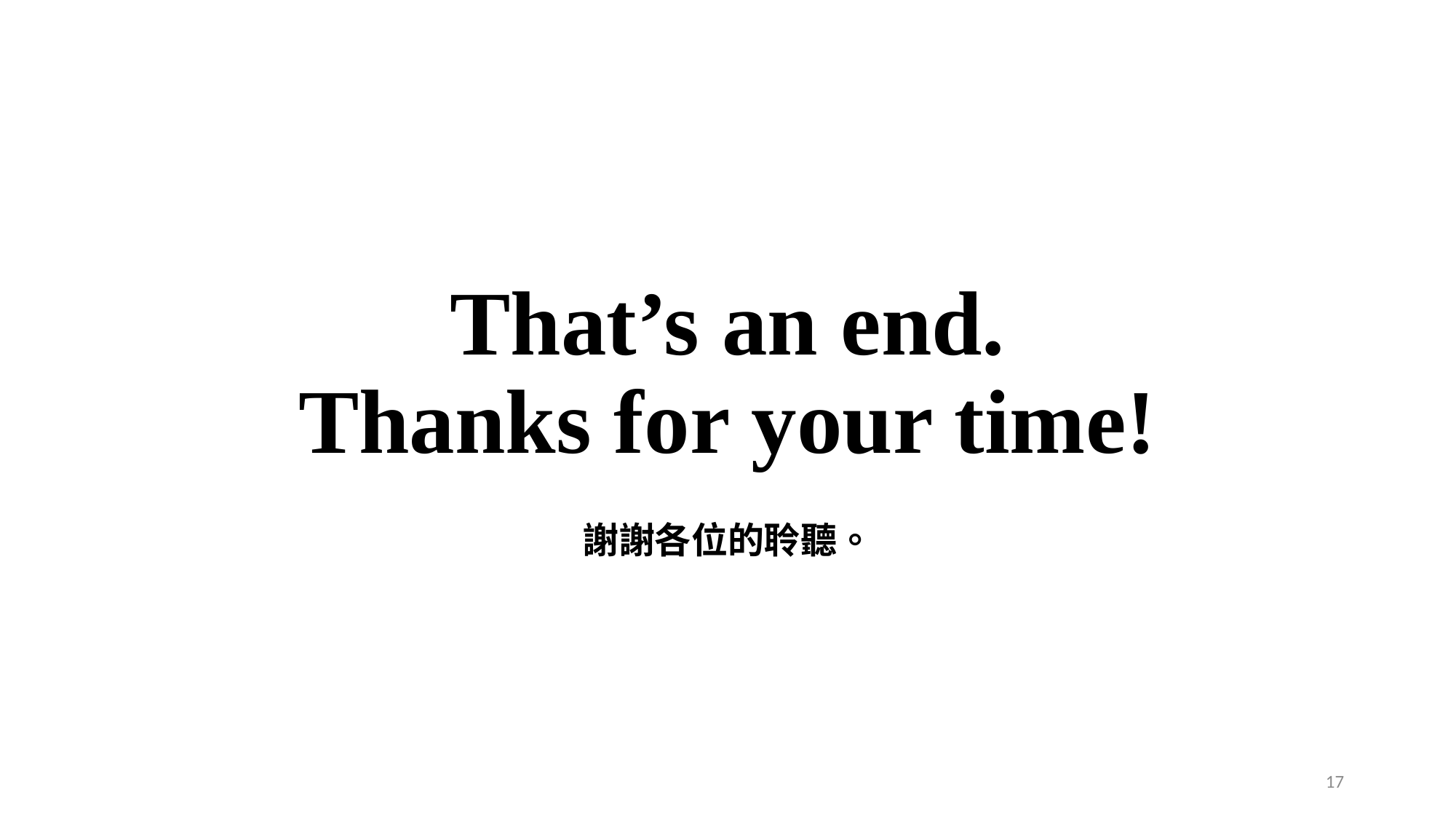

# That’s an end. Thanks for your time!
謝謝各位的聆聽。
17